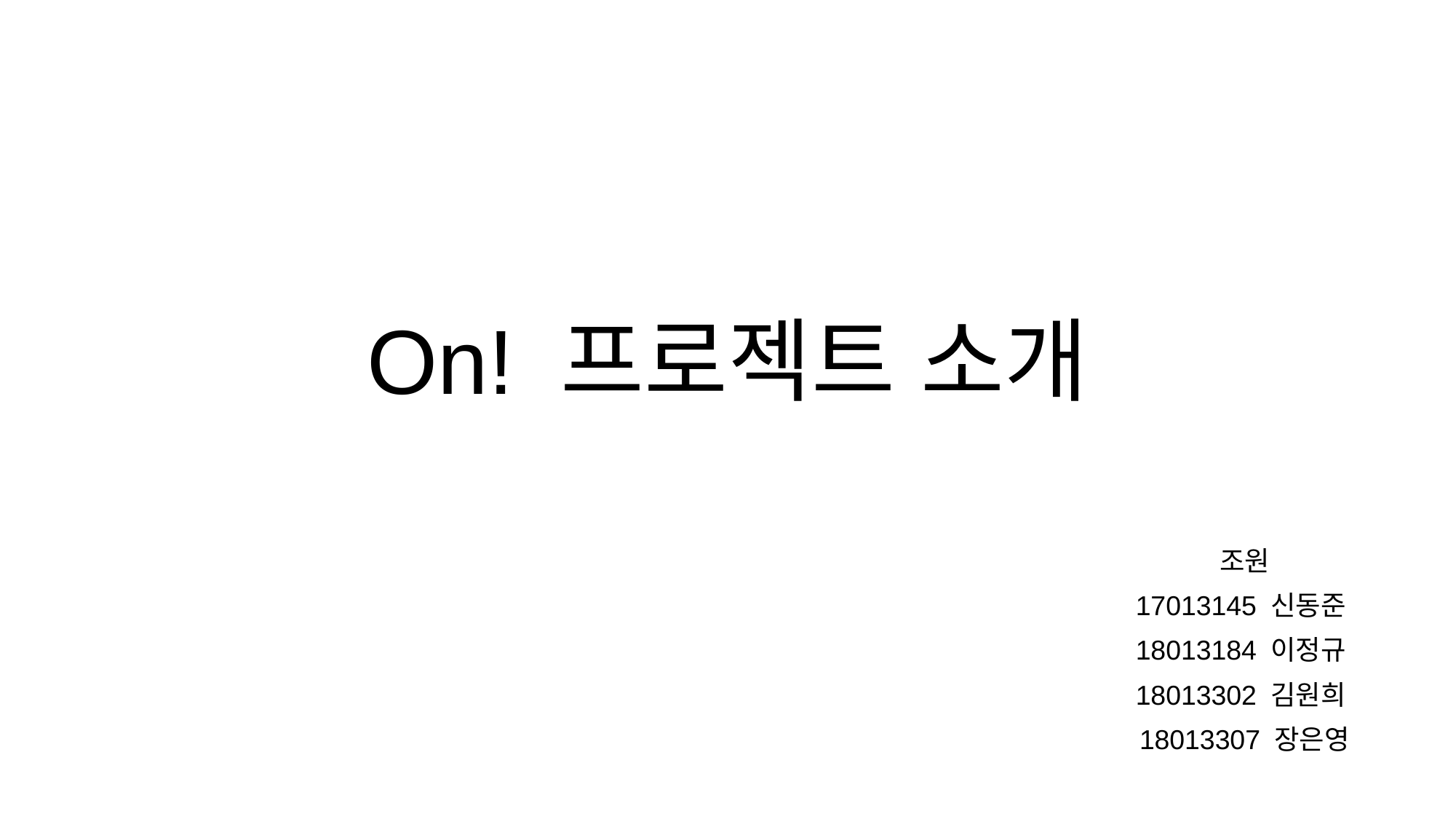

# On! 프로젝트 소개
조원
17013145 신동준
18013184 이정규
18013302 김원희
18013307 장은영